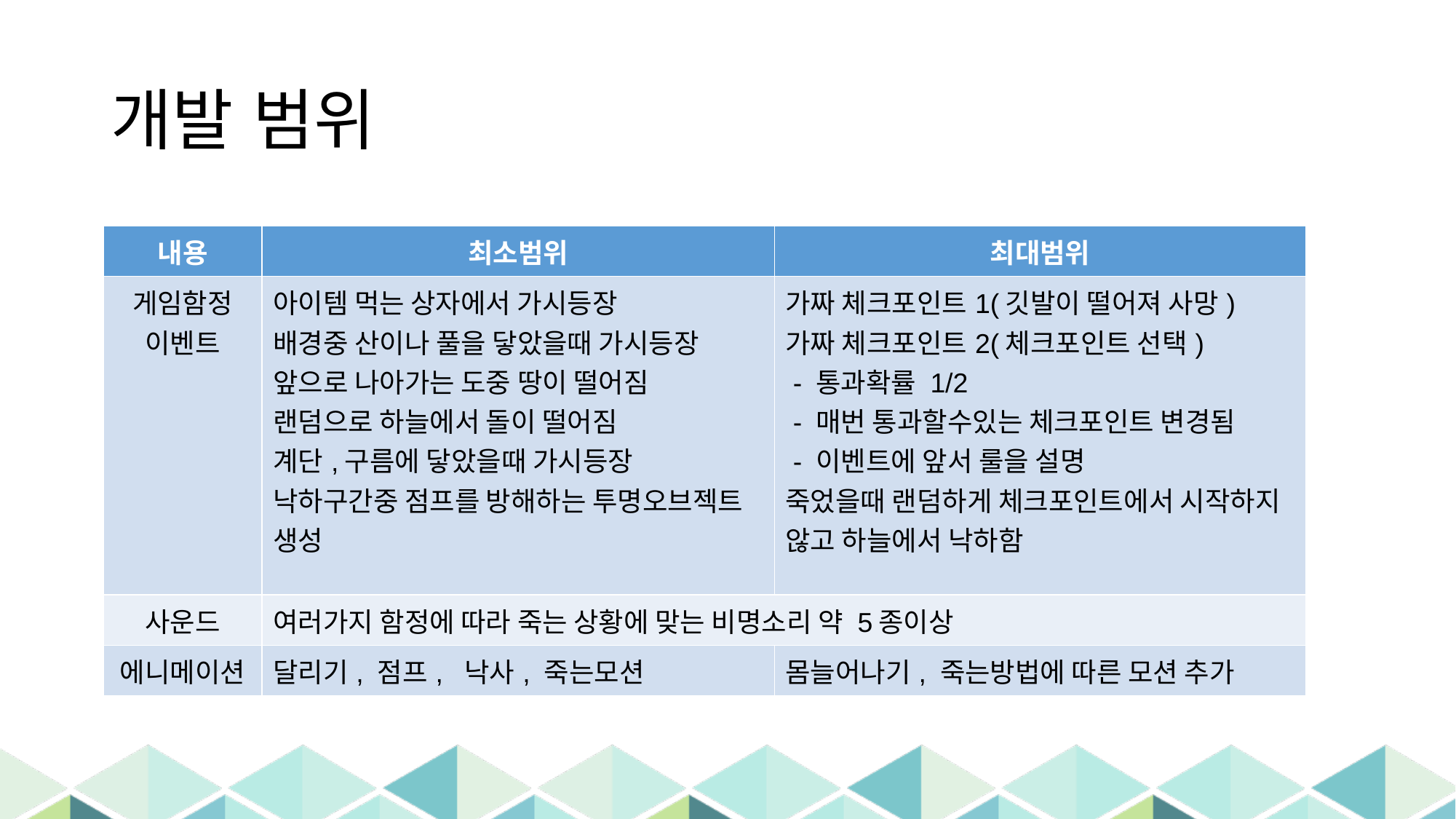

# 개발 범위
| 내용 | 최소범위 | 최대범위 |
| --- | --- | --- |
| 게임함정 이벤트 | 아이템 먹는 상자에서 가시등장 배경중 산이나 풀을 닿았을때 가시등장 앞으로 나아가는 도중 땅이 떨어짐 랜덤으로 하늘에서 돌이 떨어짐 계단,구름에 닿았을때 가시등장 낙하구간중 점프를 방해하는 투명오브젝트 생성 | 가짜 체크포인트1(깃발이 떨어져 사망) 가짜 체크포인트2(체크포인트 선택) - 통과확률 1/2 - 매번 통과할수있는 체크포인트 변경됨 - 이벤트에 앞서 룰을 설명 죽었을때 랜덤하게 체크포인트에서 시작하지 않고 하늘에서 낙하함 |
| 사운드 | 여러가지 함정에 따라 죽는 상황에 맞는 비명소리 약 5종이상 |  |
| 에니메이션 | 달리기, 점프, 낙사, 죽는모션 | 몸늘어나기, 죽는방법에 따른 모션 추가 |